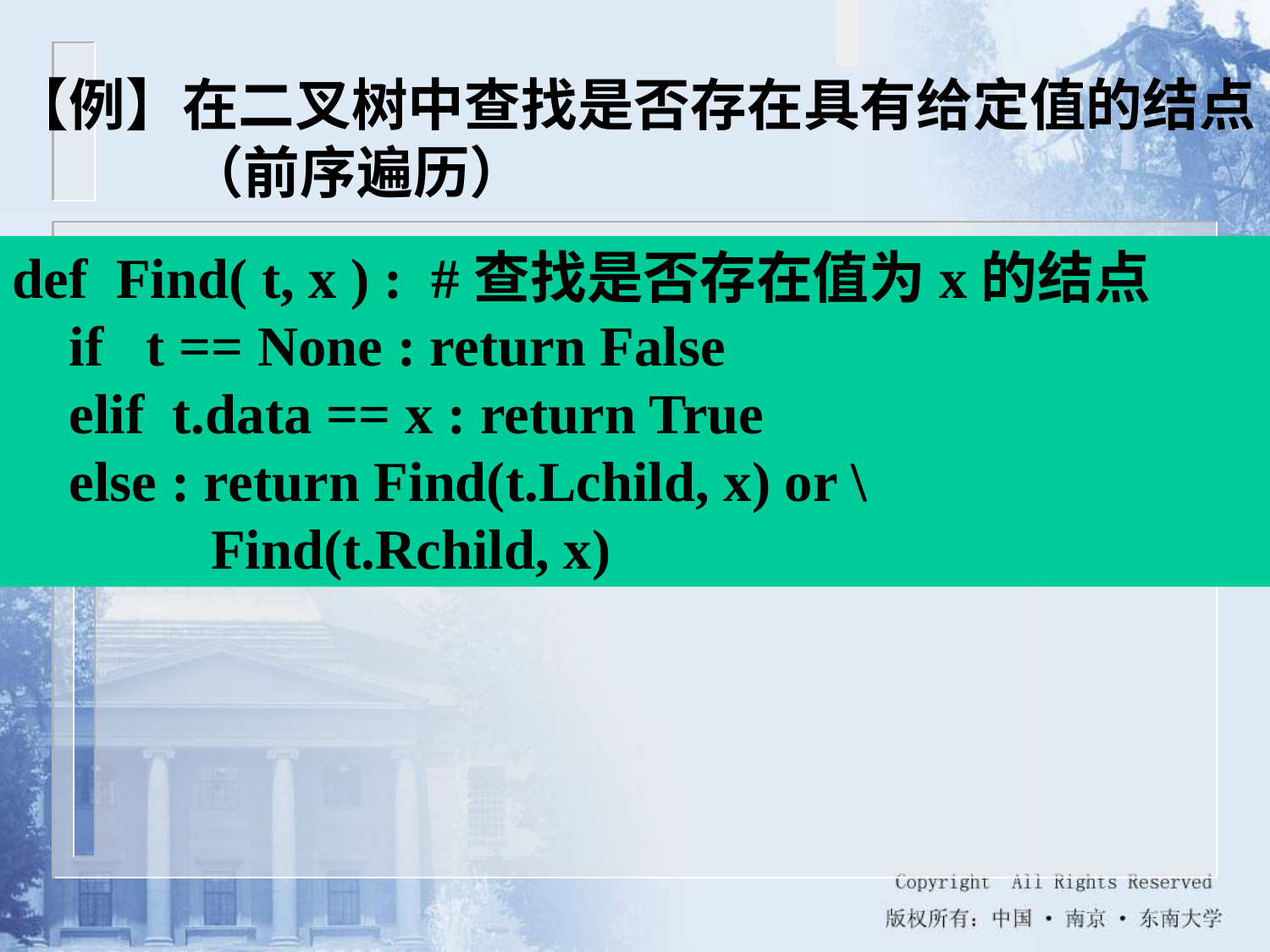

【例】在二叉树中查找是否存在具有给定值的结点（前序遍历）
def  Find( t, x ) :  #查找是否存在值为x的结点
    if   t == None : return False
    elif  t.data == x : return True
    else : return Find(t.Lchild, x) or \
              Find(t.Rchild, x)